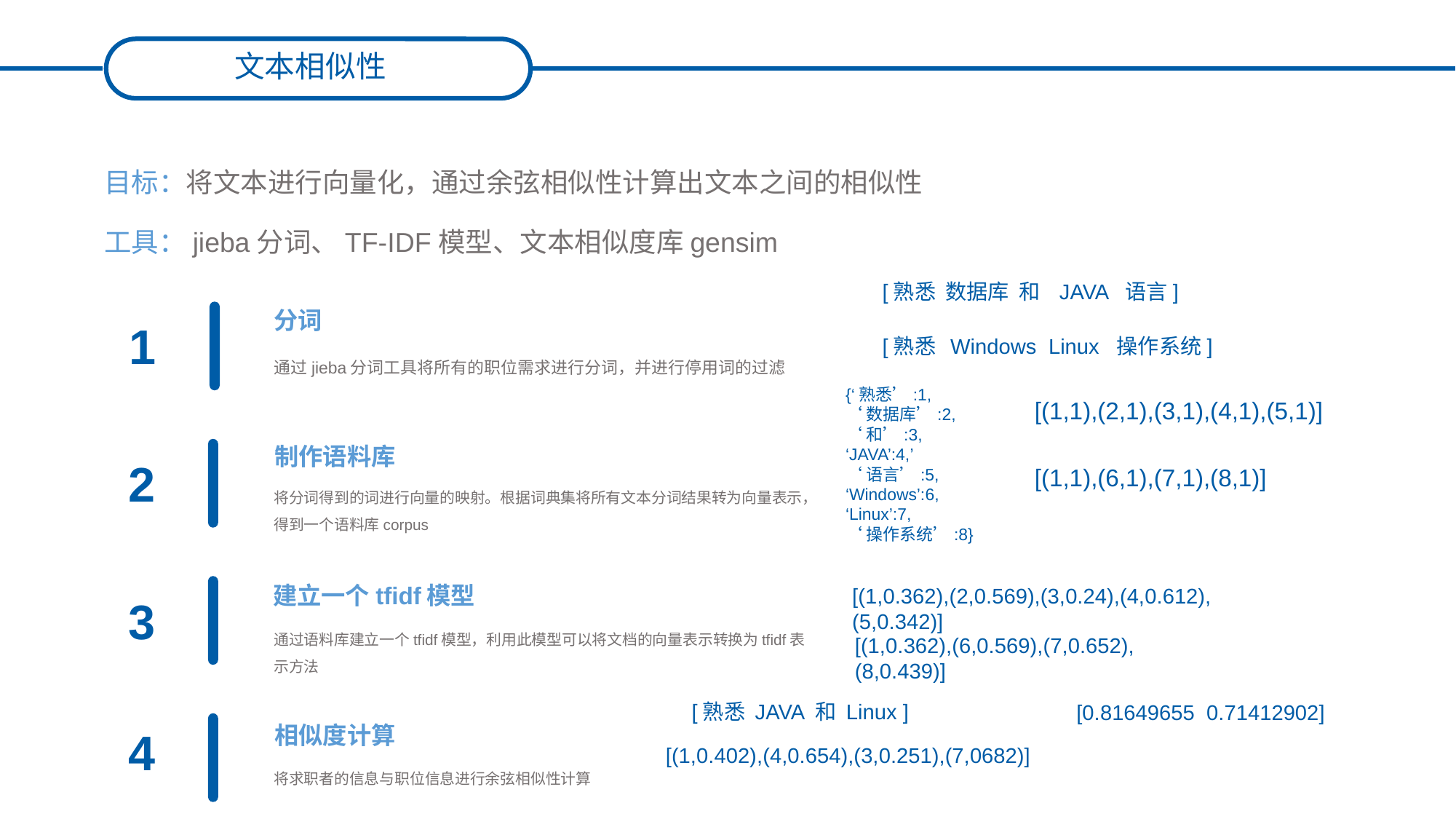

文本相似性

目标：将文本进行向量化，通过余弦相似性计算出文本之间的相似性
工具：jieba分词、TF-IDF模型、文本相似度库gensim
[熟悉  数据库  和   JAVA  语言]
分词
1
通过jieba分词工具将所有的职位需求进行分词，并进行停用词的过滤

[熟悉  Windows  Linux  操作系统]
{‘熟悉’:1,
‘数据库’:2,
‘和’:3,
‘JAVA’:4,’
‘语言’:5,
‘Windows’:6,
‘Linux’:7,
‘操作系统’:8}
[(1,1),(2,1),(3,1),(4,1),(5,1)]
制作语料库
将分词得到的词进行向量的映射。根据词典集将所有文本分词结果转为向量表示，得到一个语料库corpus

2
[(1,1),(6,1),(7,1),(8,1)]
建立一个tfidf模型
通过语料库建立一个tfidf模型，利用此模型可以将文档的向量表示转换为tfidf表示方法

3
[(1,0.362),(2,0.569),(3,0.24),(4,0.612),(5,0.342)]
[(1,0.362),(6,0.569),(7,0.652),(8,0.439)]
[熟悉 JAVA 和 Linux ]
[0.81649655  0.71412902]

相似度计算
将求职者的信息与职位信息进行余弦相似性计算
4
[(1,0.402),(4,0.654),(3,0.251),(7,0682)]